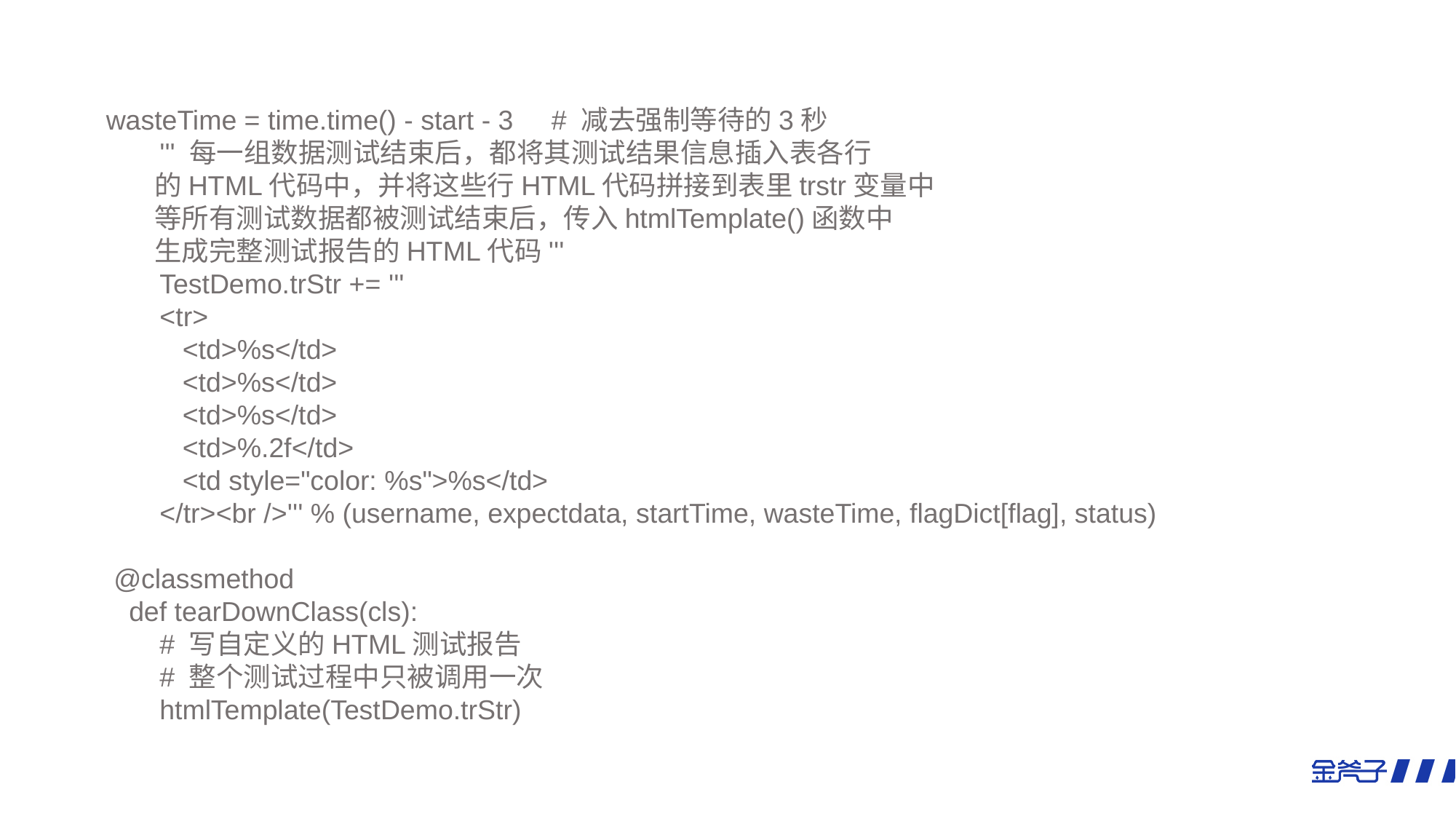

wasteTime = time.time() - start - 3     # 减去强制等待的3秒
        ''' 每一组数据测试结束后，都将其测试结果信息插入表各行
        的HTML代码中，并将这些行HTML代码拼接到表里trstr变量中
        等所有测试数据都被测试结束后，传入htmlTemplate()函数中
        生成完整测试报告的HTML代码'''
        TestDemo.trStr += '''
        <tr>
           <td>%s</td>
           <td>%s</td>
           <td>%s</td>
           <td>%.2f</td>
           <td style="color: %s">%s</td>
        </tr><br />''' % (username, expectdata, startTime, wasteTime, flagDict[flag], status)

  @classmethod
    def tearDownClass(cls):
        # 写自定义的HTML测试报告
        # 整个测试过程中只被调用一次
        htmlTemplate(TestDemo.trStr)